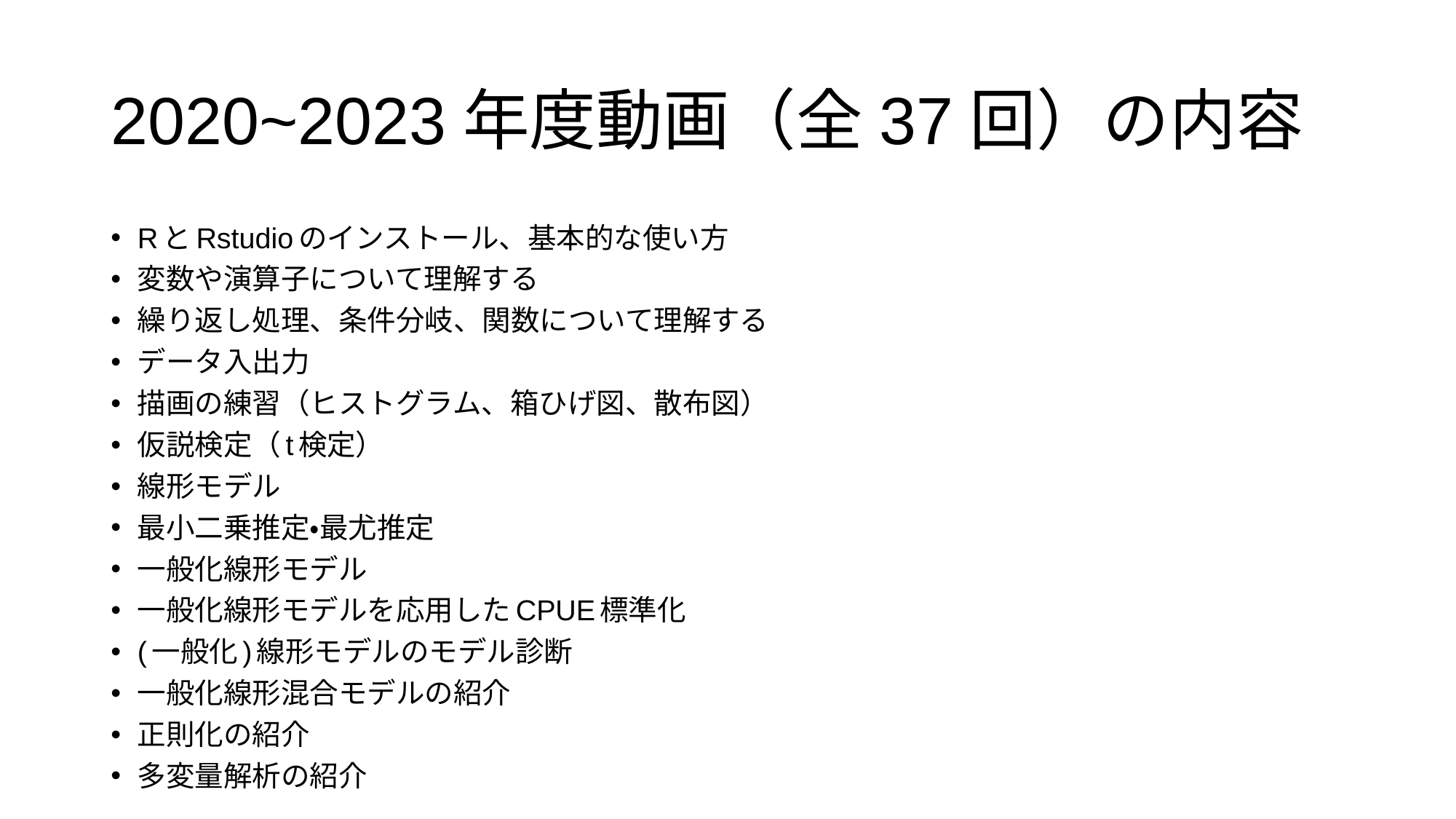

# 2020~2023年度動画（全37回）の内容
RとRstudioのインストール、基本的な使い方
変数や演算子について理解する
繰り返し処理、条件分岐、関数について理解する
データ入出力
描画の練習（ヒストグラム、箱ひげ図、散布図）
仮説検定（t検定）
線形モデル
最小二乗推定・最尤推定
一般化線形モデル
一般化線形モデルを応用したCPUE標準化
(一般化)線形モデルのモデル診断
一般化線形混合モデルの紹介
正則化の紹介
多変量解析の紹介